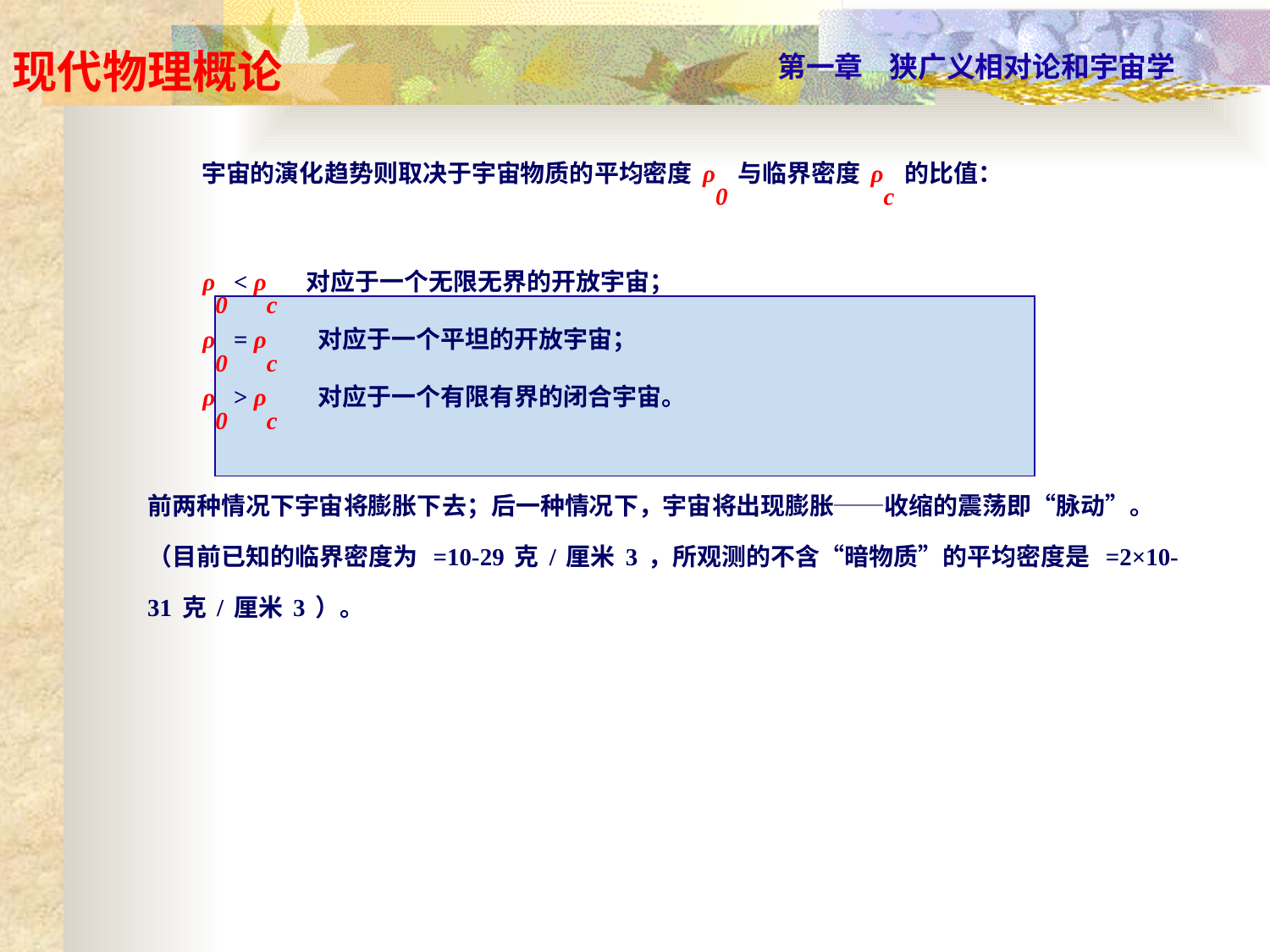

宇宙的演化趋势则取决于宇宙物质的平均密度ρ0与临界密度ρc的比值：

         ρ0 < ρc   对应于一个无限无界的开放宇宙；
         ρ0 = ρc     对应于一个平坦的开放宇宙；
         ρ0 > ρc     对应于一个有限有界的闭合宇宙。

前两种情况下宇宙将膨胀下去；后一种情况下，宇宙将出现膨胀──收缩的震荡即“脉动”。（目前已知的临界密度为 =10-29克/厘米3，所观测的不含“暗物质”的平均密度是 =2×10-31克/厘米3）。